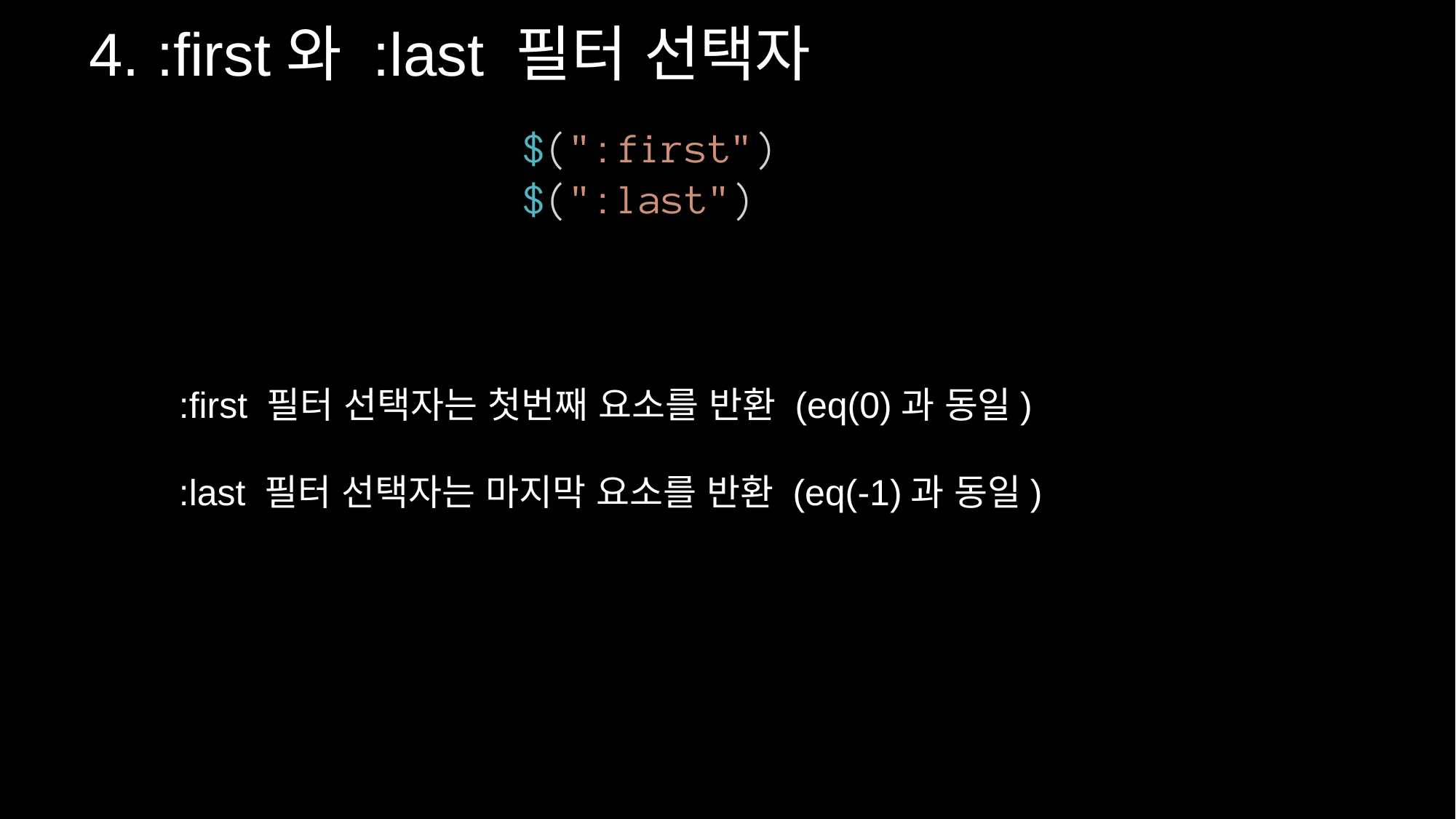

4. :first와 :last 필터 선택자
$(":first")
$(":last")
:first 필터 선택자는 첫번째 요소를 반환 (eq(0)과 동일)

:last 필터 선택자는 마지막 요소를 반환 (eq(-1)과 동일)